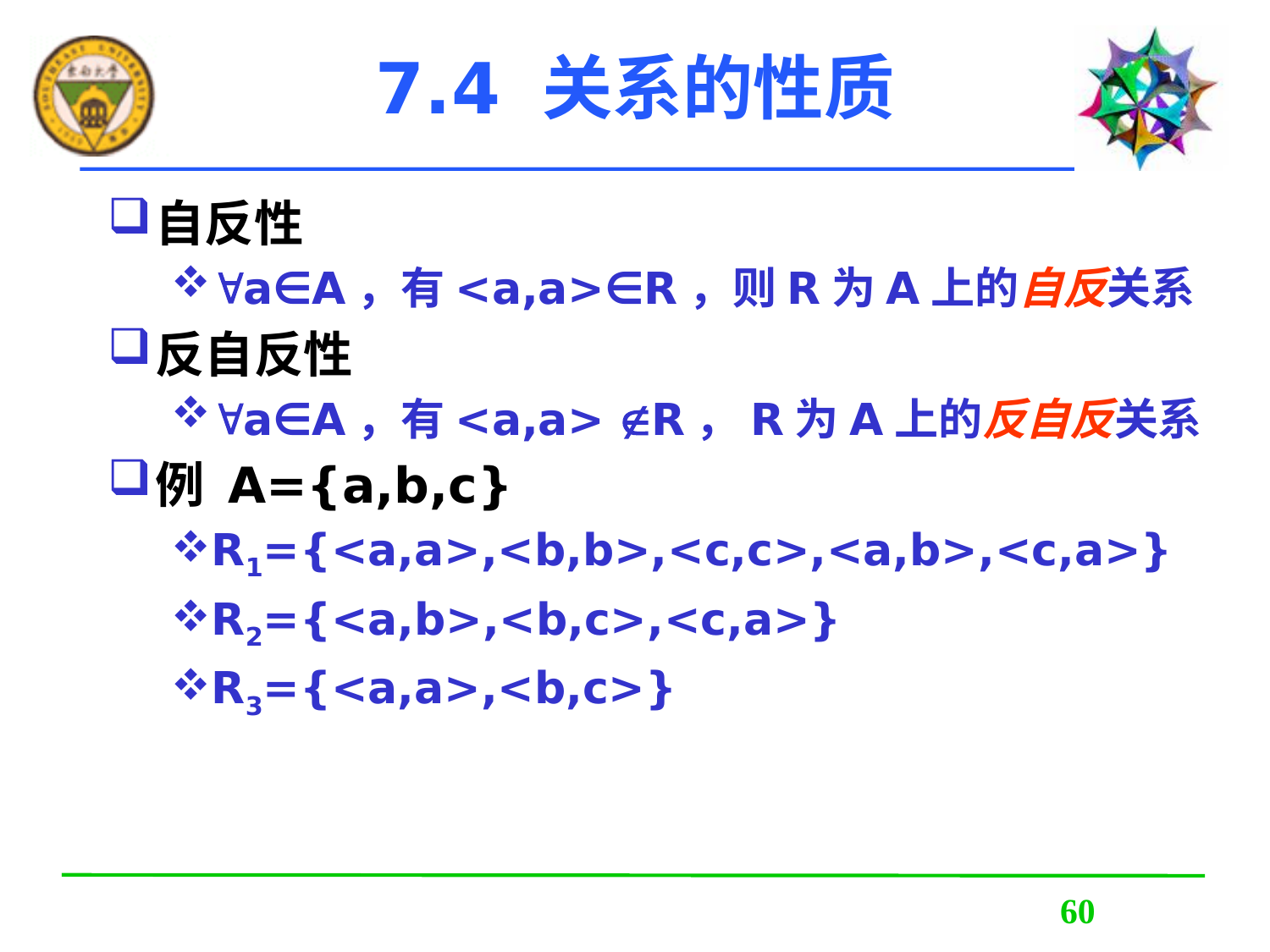

# 7.4 关系的性质
自反性
∀a∈A，有<a,a>∈R，则R为A上的自反关系
反自反性
∀a∈A，有<a,a> ∉R，R为A上的反自反关系
例 A={a,b,c}
R1={<a,a>,<b,b>,<c,c>,<a,b>,<c,a>}
R2={<a,b>,<b,c>,<c,a>}
R3={<a,a>,<b,c>}